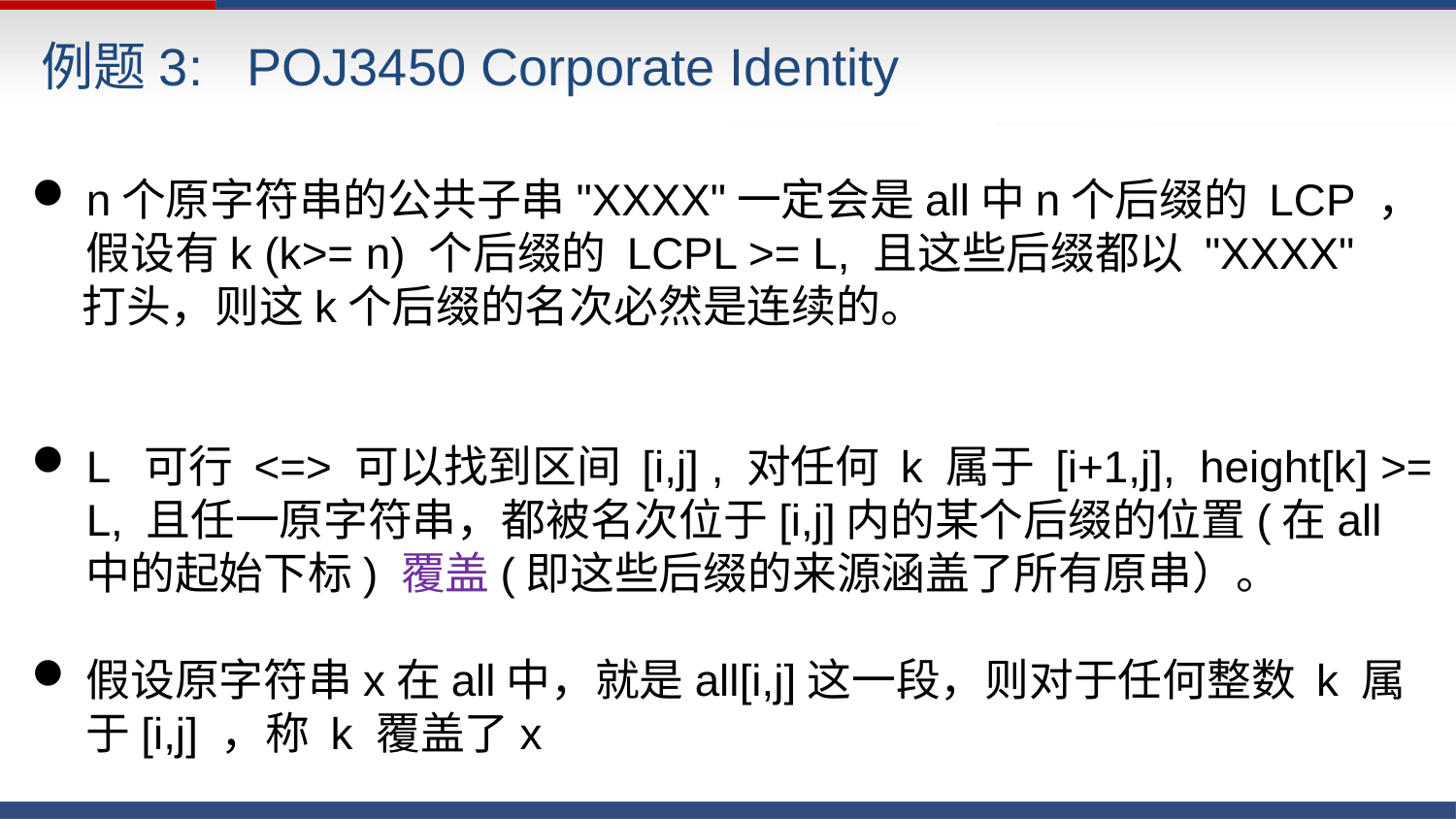

例题3:   POJ3450 Corporate Identity

n个原字符串的公共子串"XXXX"一定会是all中n个后缀的 LCP ，假设有k (k>= n) 个后缀的 LCPL >= L, 且这些后缀都以 "XXXX"
    打头，则这k个后缀的名次必然是连续的。

L  可行 <=> 可以找到区间 [i,j] , 对任何 k 属于 [i+1,j],  height[k] >= L, 且任一原字符串，都被名次位于[i,j]内的某个后缀的位置(在all中的起始下标) 覆盖(即这些后缀的来源涵盖了所有原串）。

假设原字符串x在all中，就是all[i,j]这一段，则对于任何整数 k 属于[i,j] ，称 k 覆盖了x